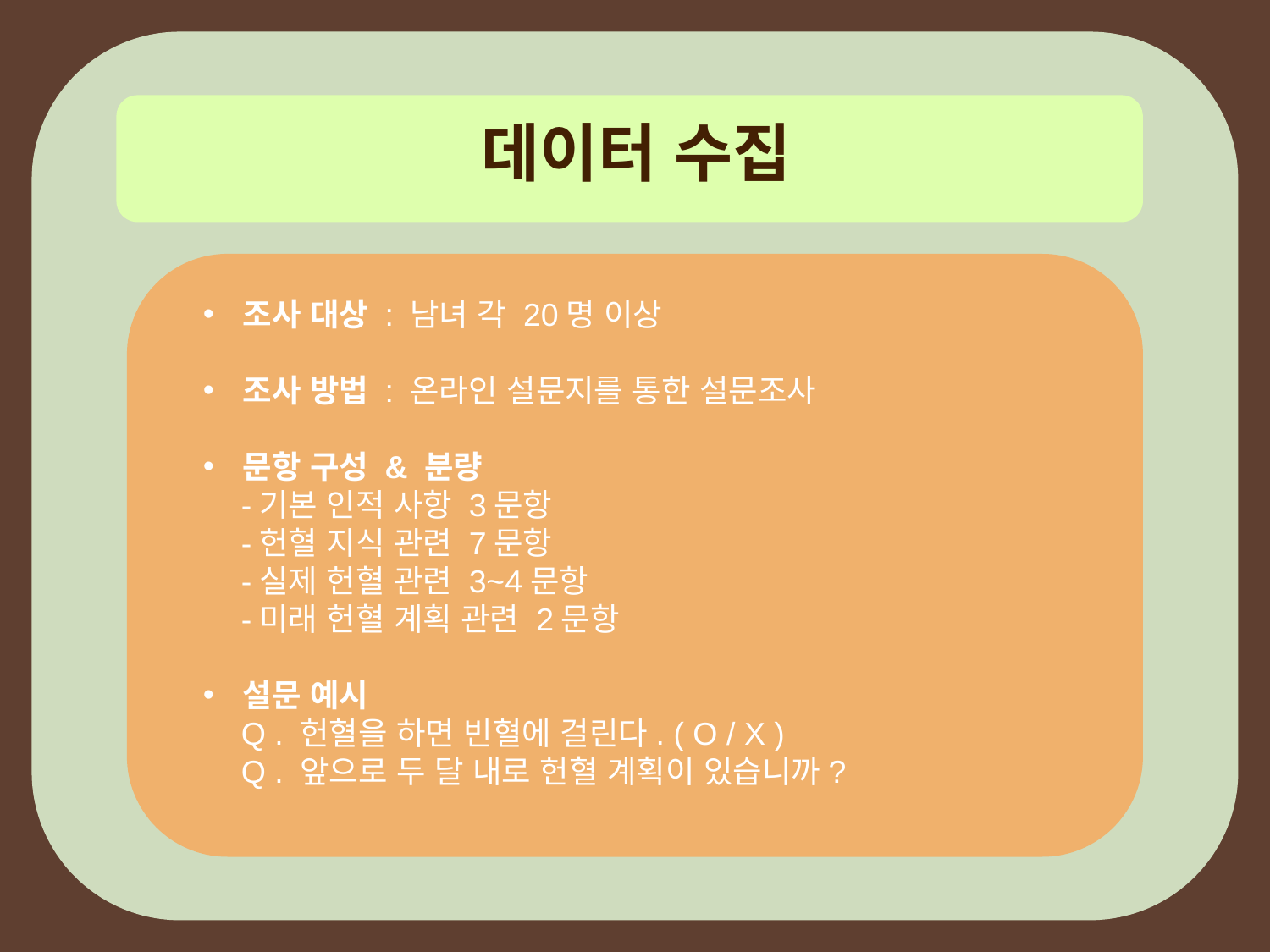

데이터 수집

조사 대상 : 남녀 각 20명 이상

조사 방법 : 온라인 설문지를 통한 설문조사

문항 구성 & 분량
   -기본 인적 사항 3문항
   -헌혈 지식 관련 7문항
   -실제 헌혈 관련 3~4문항
   -미래 헌혈 계획 관련 2문항

설문 예시
   Q . 헌혈을 하면 빈혈에 걸린다. ( O / X )
   Q . 앞으로 두 달 내로 헌혈 계획이 있습니까?